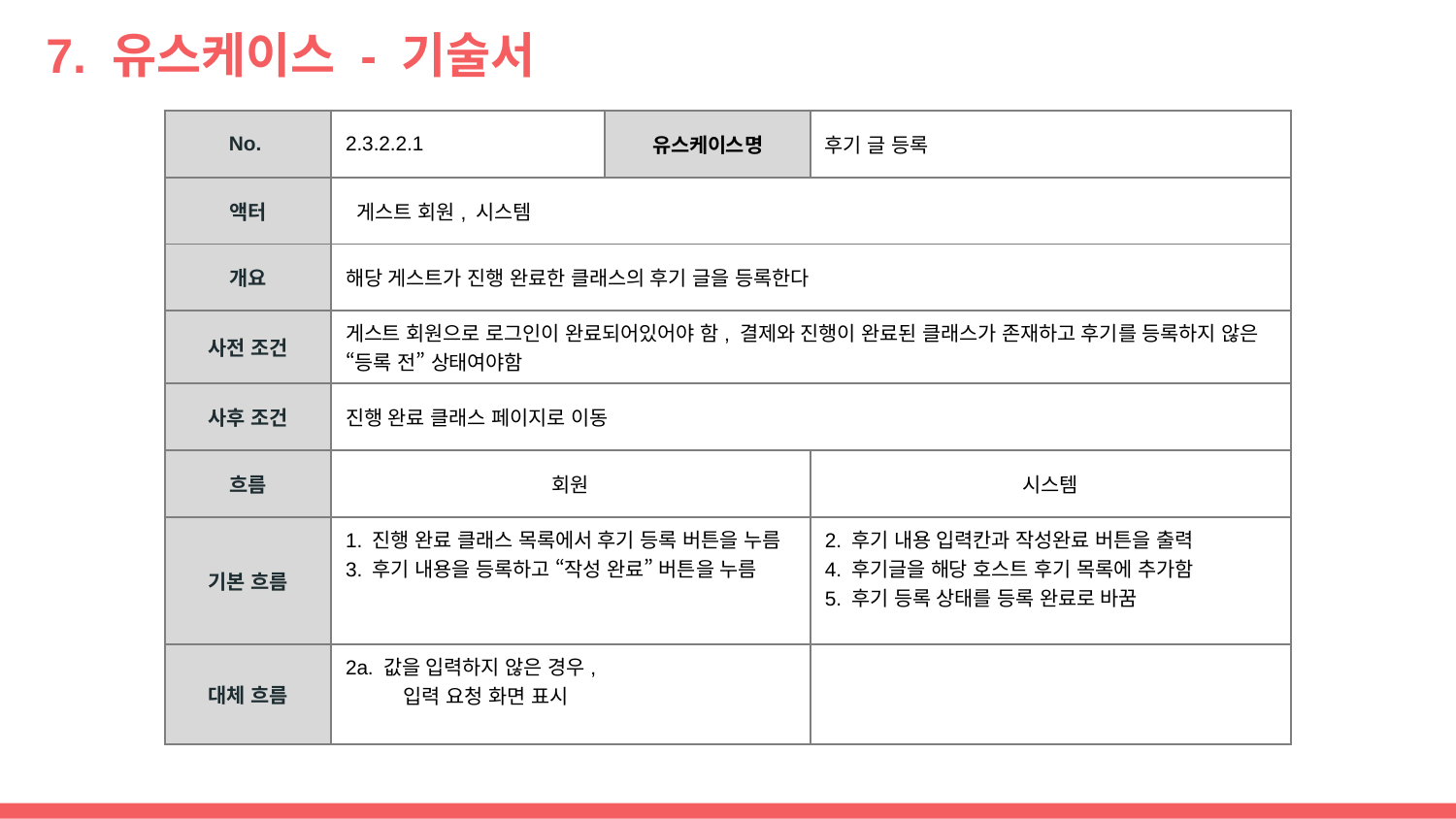

# 7. 유스케이스 - 기술서
| No. | 2.3.2.2.1 | 유스케이스명 | 후기 글 등록 |
| --- | --- | --- | --- |
| 액터 | 게스트 회원, 시스템 |  |  |
| 개요 | 해당 게스트가 진행 완료한 클래스의 후기 글을 등록한다 |  |  |
| 사전 조건 | 게스트 회원으로 로그인이 완료되어있어야 함, 결제와 진행이 완료된 클래스가 존재하고 후기를 등록하지 않은 “등록 전” 상태여야함 |  |  |
| 사후 조건 | 진행 완료 클래스 페이지로 이동 |  |  |
| 흐름 | 회원 |  | 시스템 |
| 기본 흐름 | 1. 진행 완료 클래스 목록에서 후기 등록 버튼을 누름 3. 후기 내용을 등록하고 “작성 완료” 버튼을 누름 |  | 2. 후기 내용 입력칸과 작성완료 버튼을 출력 4. 후기글을 해당 호스트 후기 목록에 추가함 5. 후기 등록 상태를 등록 완료로 바꿈 |
| 대체 흐름 | 2a. 값을 입력하지 않은 경우, 입력 요청 화면 표시 |  |  |